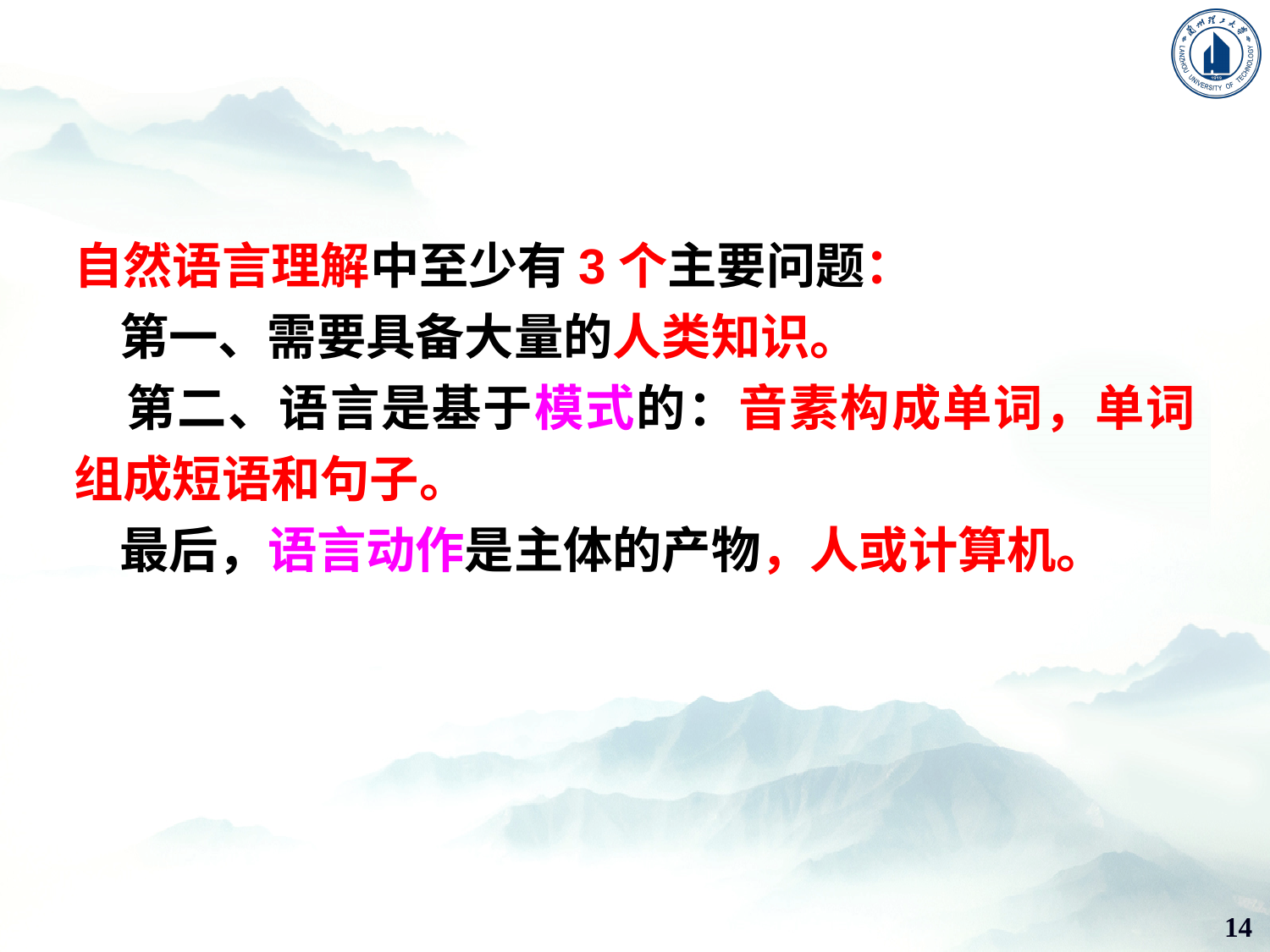

自然语言理解中至少有3个主要问题：
   第一、需要具备大量的人类知识。
   第二、语言是基于模式的：音素构成单词，单词组成短语和句子。
   最后，语言动作是主体的产物，人或计算机。
14